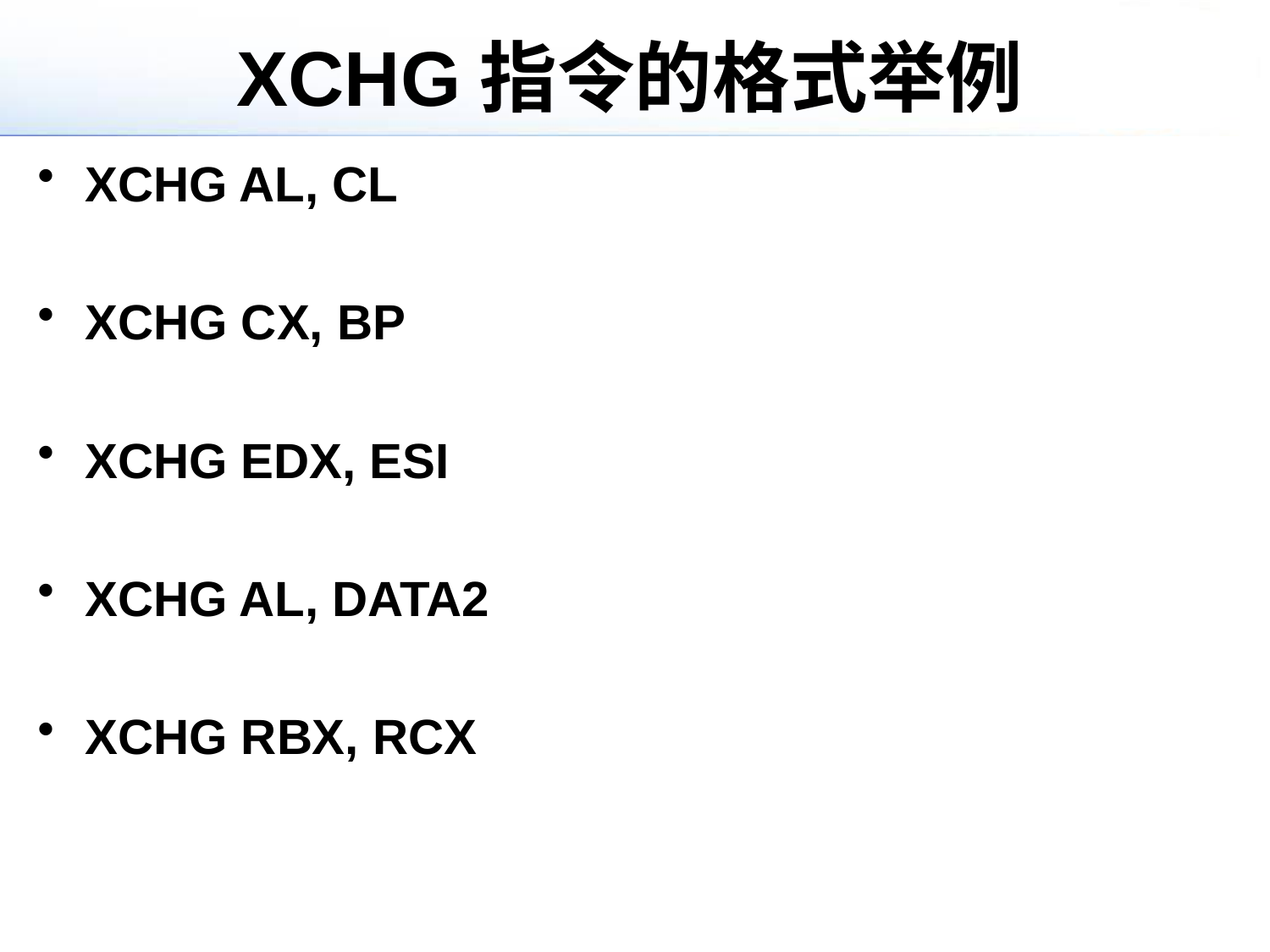

# XCHG指令的格式举例
XCHG AL, CL

XCHG CX, BP

XCHG EDX, ESI

XCHG AL, DATA2

XCHG RBX, RCX